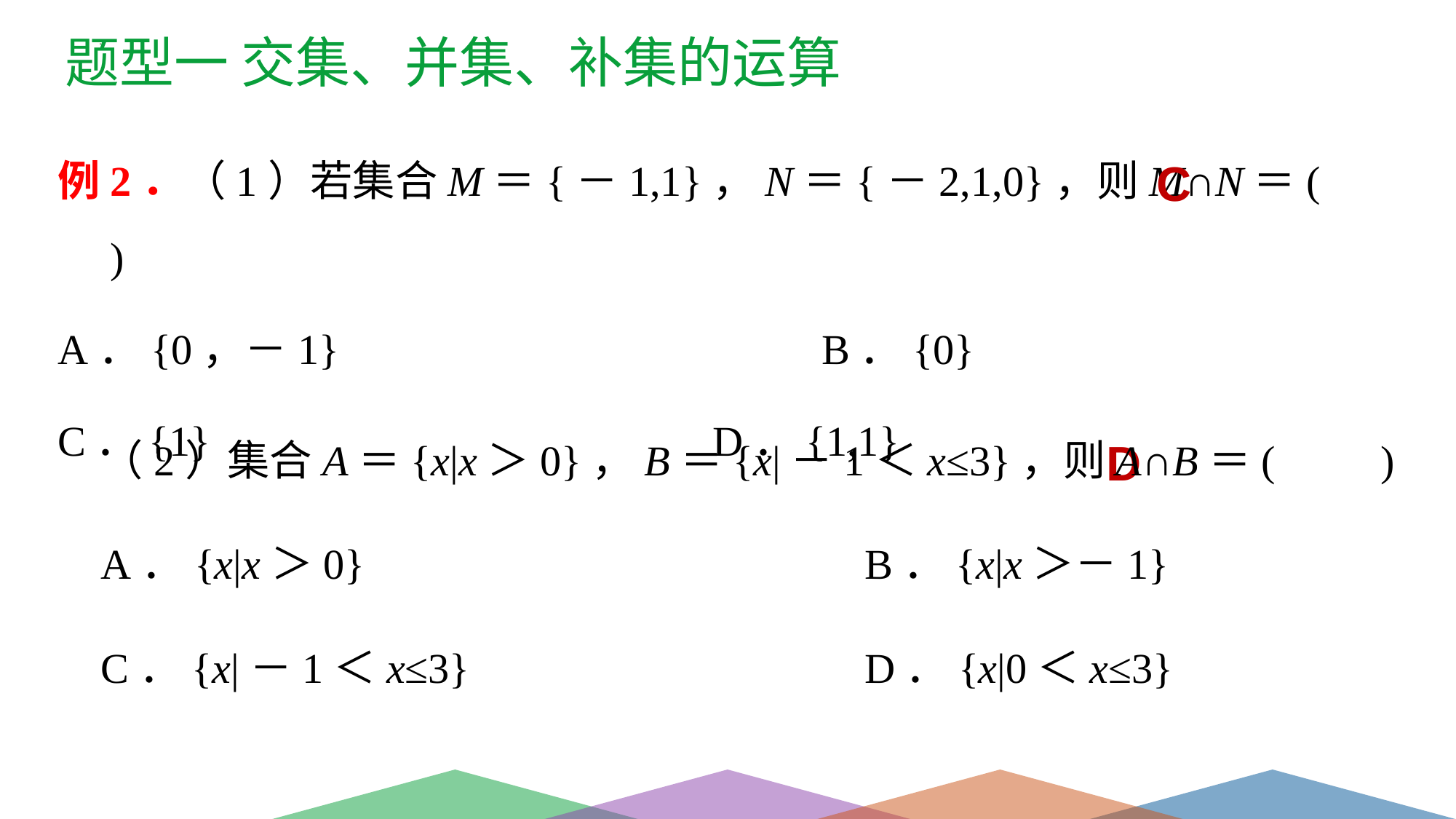

题型一 交集、并集、补集的运算

例2．（1）若集合M＝{－1,1}，N＝{－2,1,0}，则M∩N＝(　　)
A．{0，－1} 　				B．{0}
C．{1} 　					D．{1,1}
C
（2）集合A＝{x|x＞0}，B＝{x|－1＜x≤3}，则A∩B＝(　　)
A．{x|x＞0}　					B．{x|x＞－1}
C．{x|－1＜x≤3}　				D．{x|0＜x≤3}
D